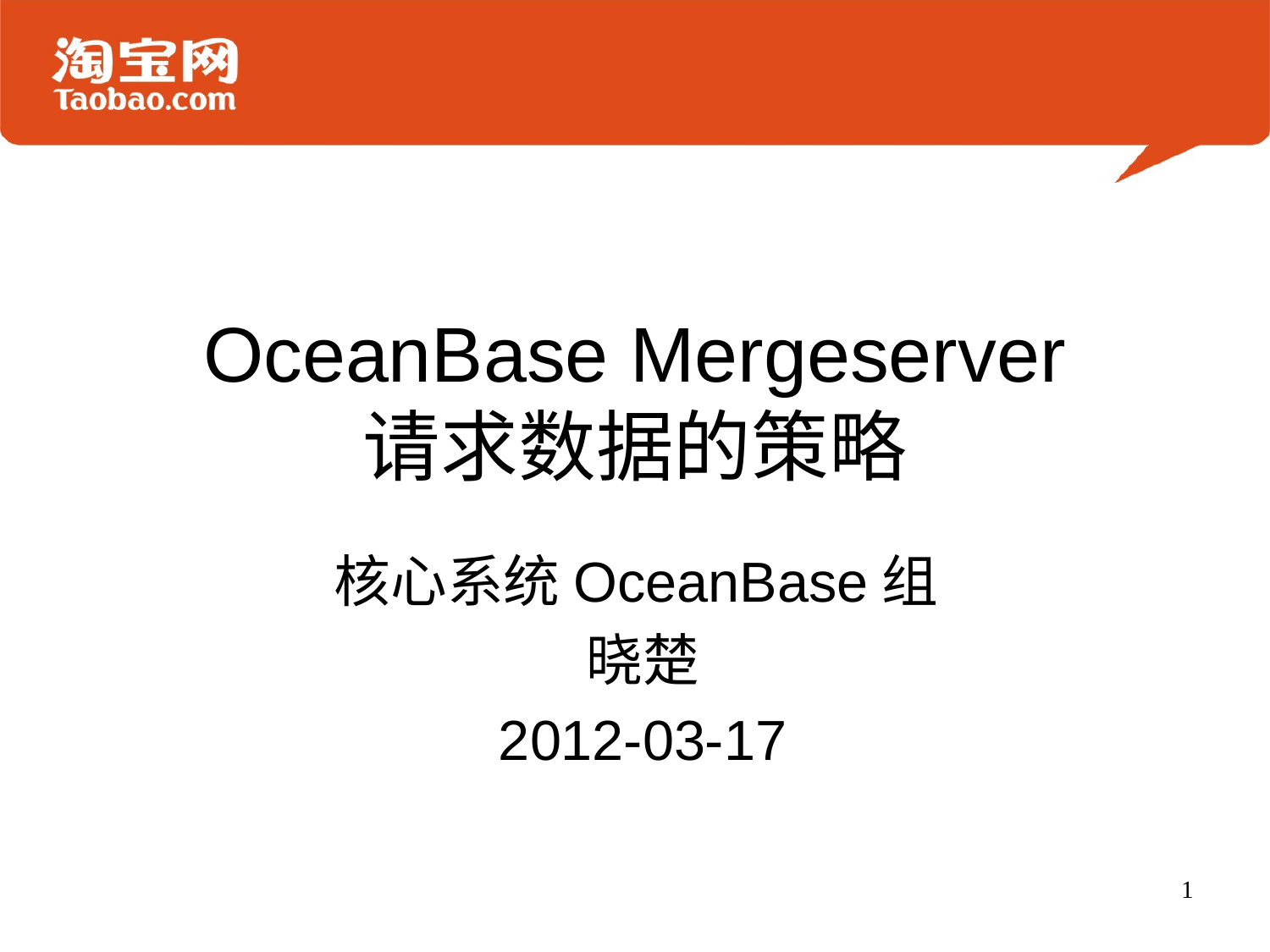

# OceanBase Mergeserver 请求数据的策略
核心系统OceanBase组
晓楚
2012-03-17
1